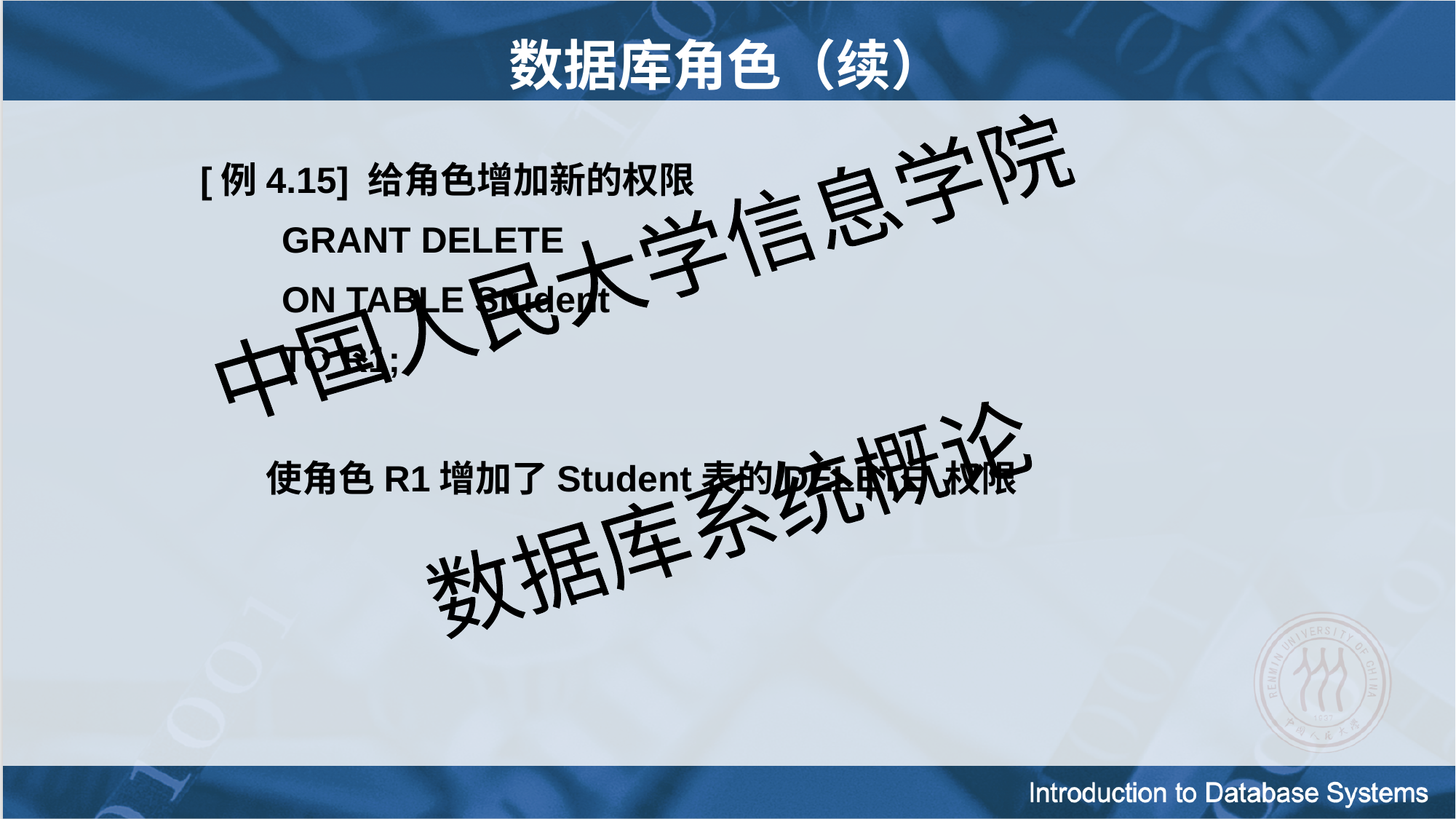

数据库角色（续）
[例4.15] 给角色增加新的权限
        GRANT DELETE
        ON TABLE Student
        TO R1;

       使角色R1增加了Student表的DELETE 权限